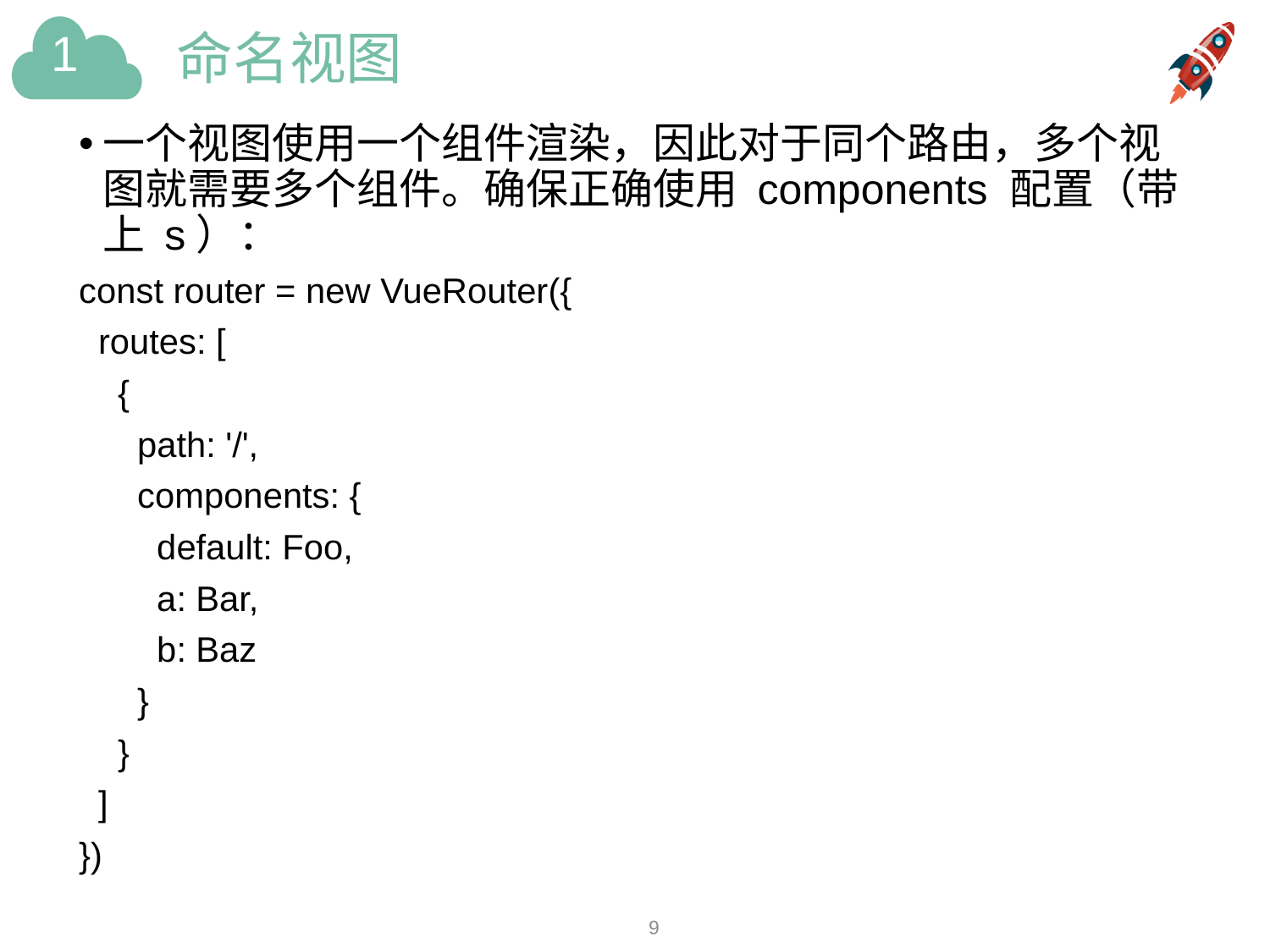

# 命名视图
一个视图使用一个组件渲染，因此对于同个路由，多个视图就需要多个组件。确保正确使用 components 配置（带上 s）：
const router = new VueRouter({
  routes: [
    {
      path: '/',
      components: {
        default: Foo,
        a: Bar,
        b: Baz
      }
    }
  ]
})
9